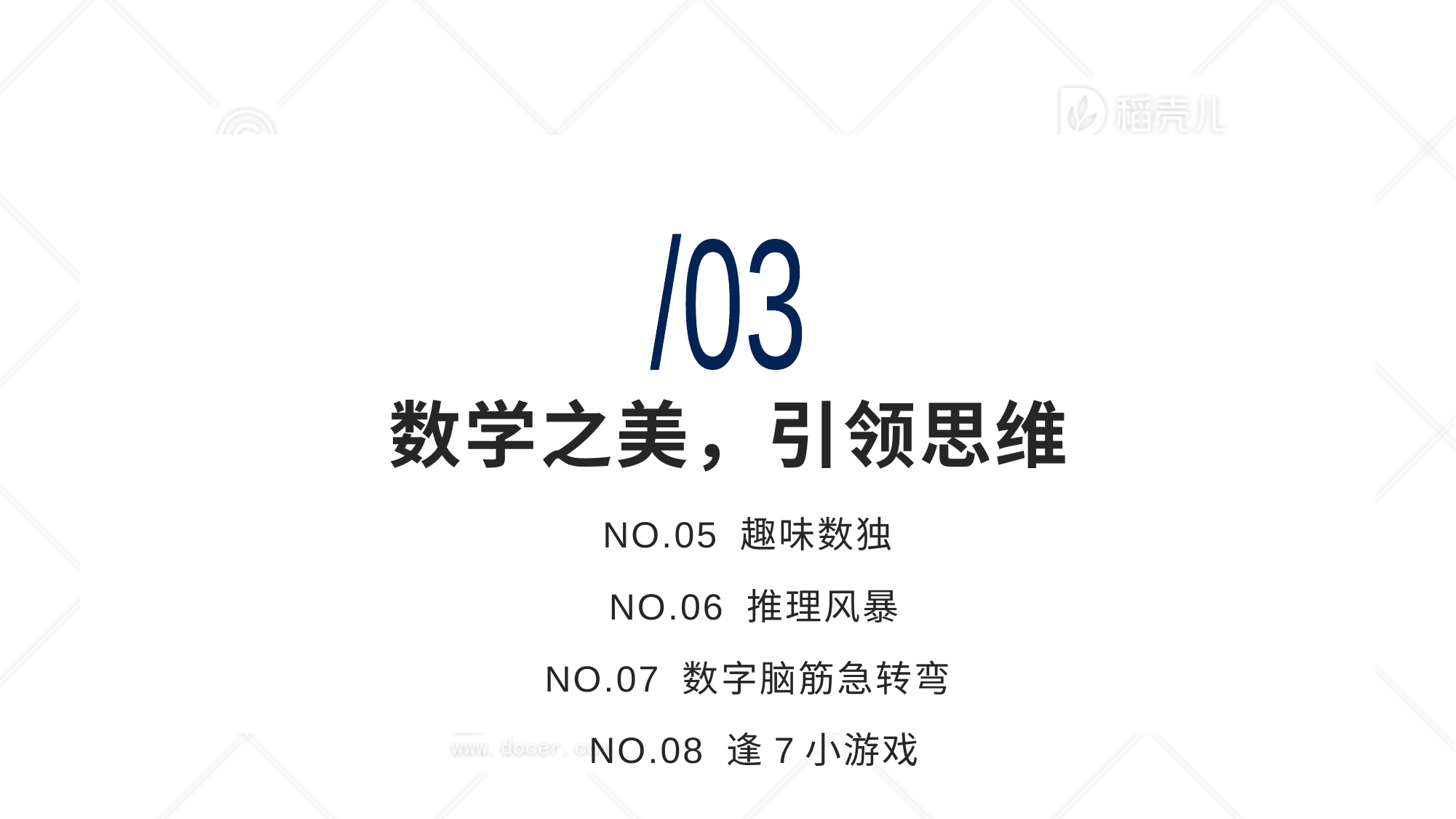

/03
# 数学之美，引领思维
NO.05 趣味数独
 NO.06 推理风暴
NO.07 数字脑筋急转弯
 NO.08 逢7小游戏